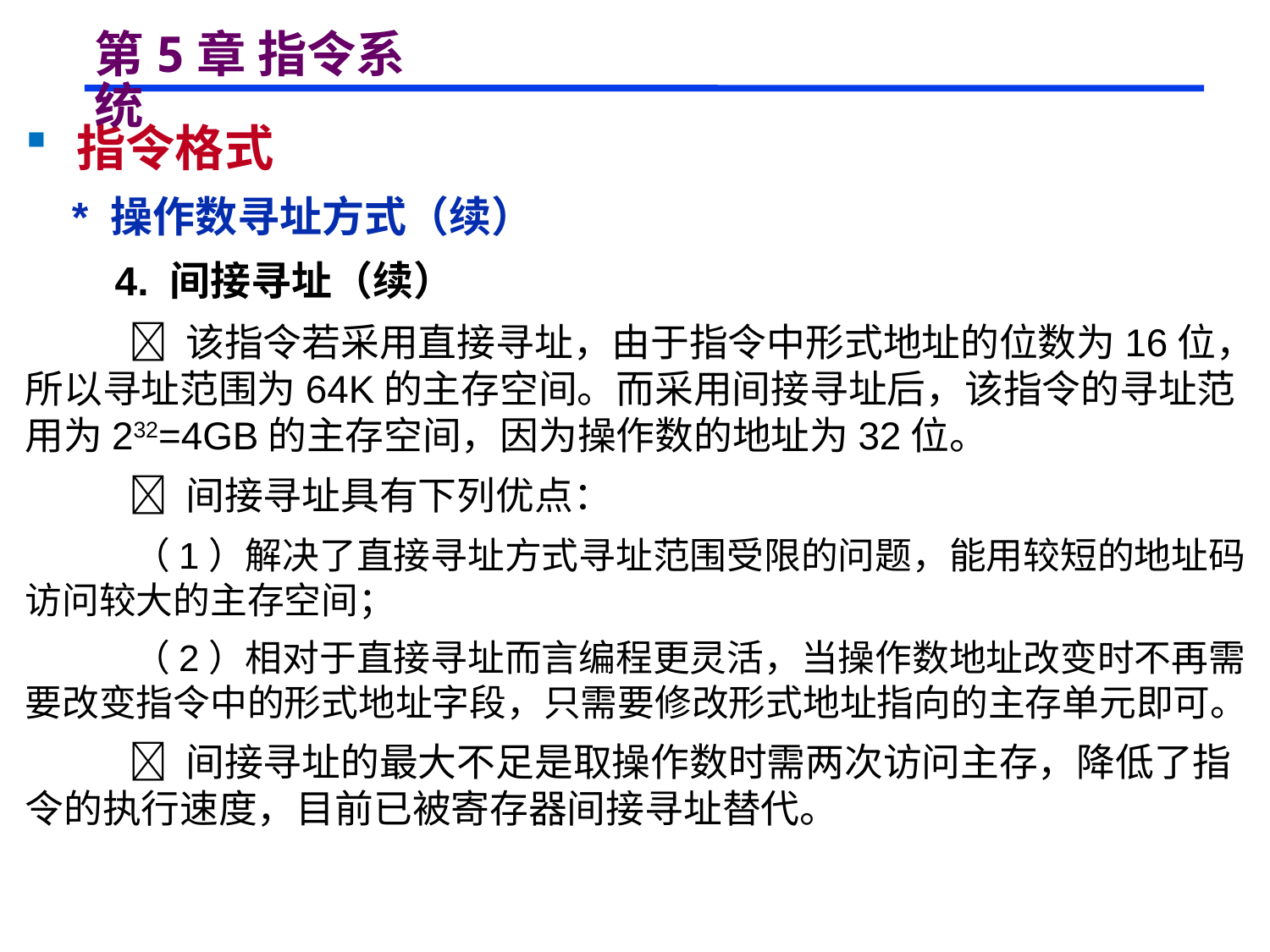

# 第5章 指令系统
 指令格式
    * 操作数寻址方式（续）
        4. 间接寻址（续）
            • 该指令若采用直接寻址，由于指令中形式地址的位数为16位，所以寻址范围为64K的主存空间。而采用间接寻址后，该指令的寻址范用为232=4GB的主存空间，因为操作数的地址为32位。
            • 间接寻址具有下列优点：
            （1）解决了直接寻址方式寻址范围受限的问题，能用较短的地址码访问较大的主存空间；
            （2）相对于直接寻址而言编程更灵活，当操作数地址改变时不再需要改变指令中的形式地址字段，只需要修改形式地址指向的主存单元即可。
            • 间接寻址的最大不足是取操作数时需两次访问主存，降低了指令的执行速度，目前已被寄存器间接寻址替代。